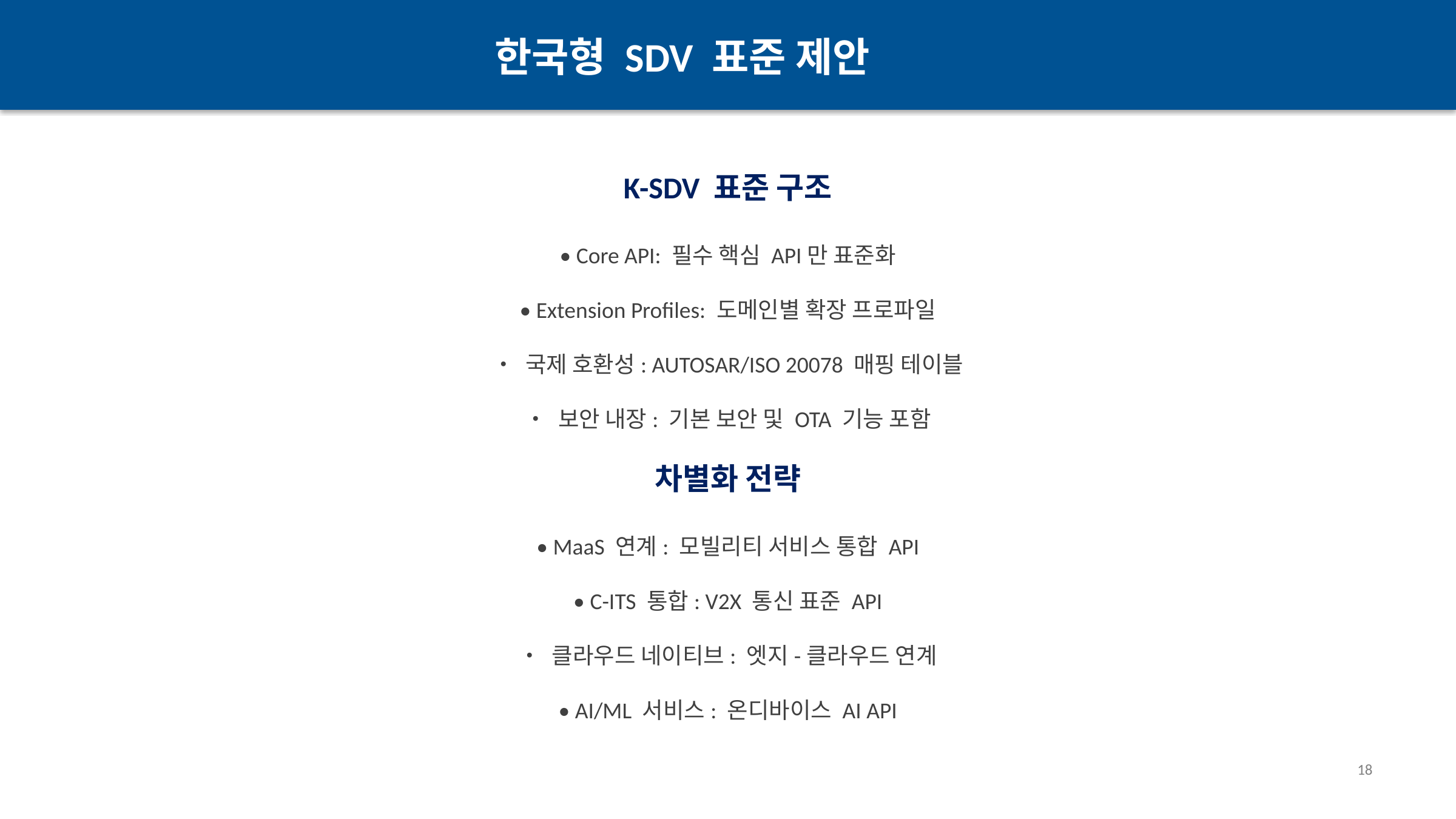

한국형 SDV 표준 제안
K-SDV 표준 구조
• Core API: 필수 핵심 API만 표준화
• Extension Profiles: 도메인별 확장 프로파일
• 국제 호환성: AUTOSAR/ISO 20078 매핑 테이블
• 보안 내장: 기본 보안 및 OTA 기능 포함
차별화 전략
• MaaS 연계: 모빌리티 서비스 통합 API
• C-ITS 통합: V2X 통신 표준 API
• 클라우드 네이티브: 엣지-클라우드 연계
• AI/ML 서비스: 온디바이스 AI API
18